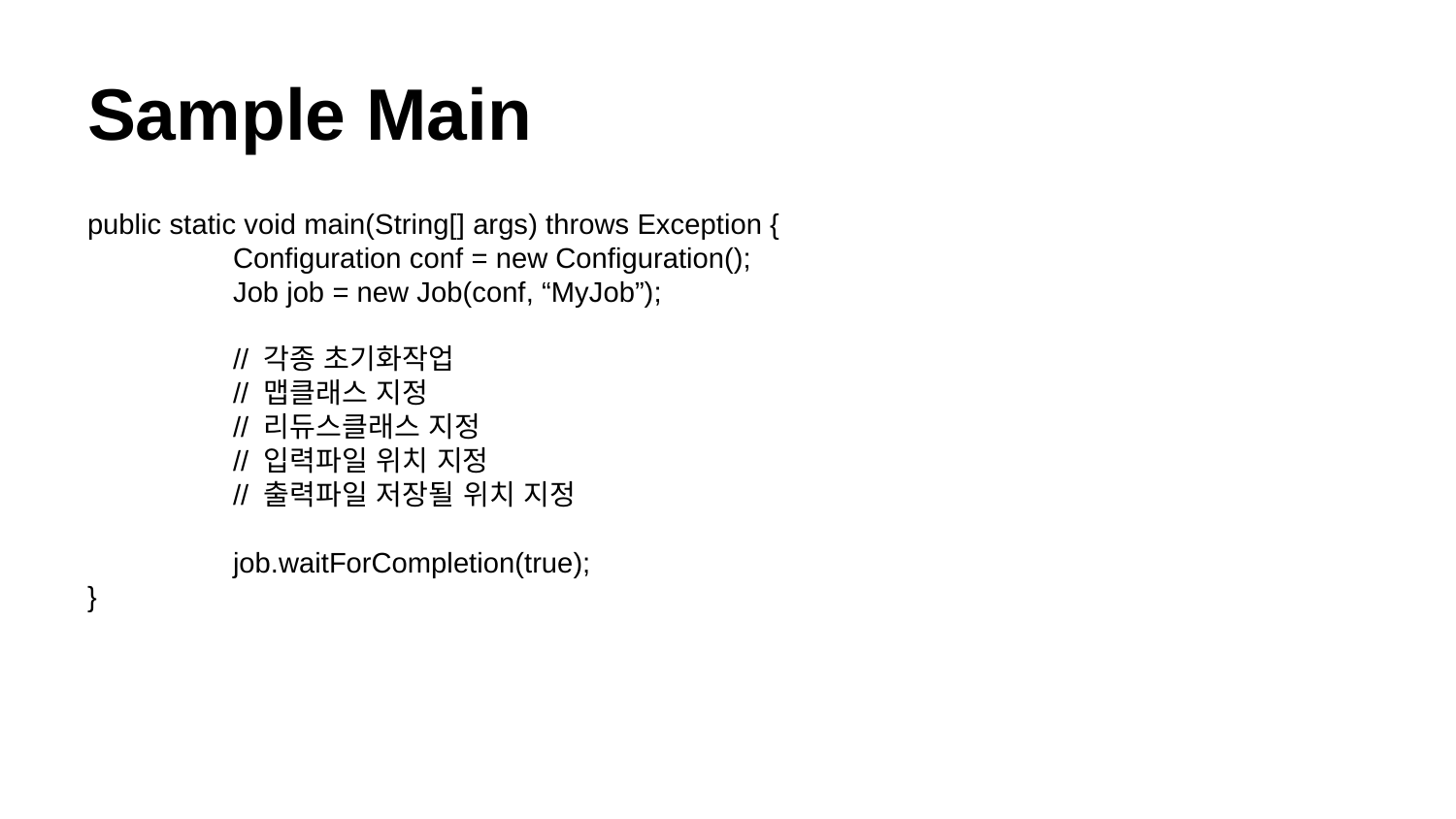

# Sample Main
public static void main(String[] args) throws Exception {
	Configuration conf = new Configuration();
	Job job = new Job(conf, “MyJob”);

	// 각종 초기화작업
	// 맵클래스 지정
	// 리듀스클래스 지정
	// 입력파일 위치 지정
	// 출력파일 저장될 위치 지정

	job.waitForCompletion(true);
}